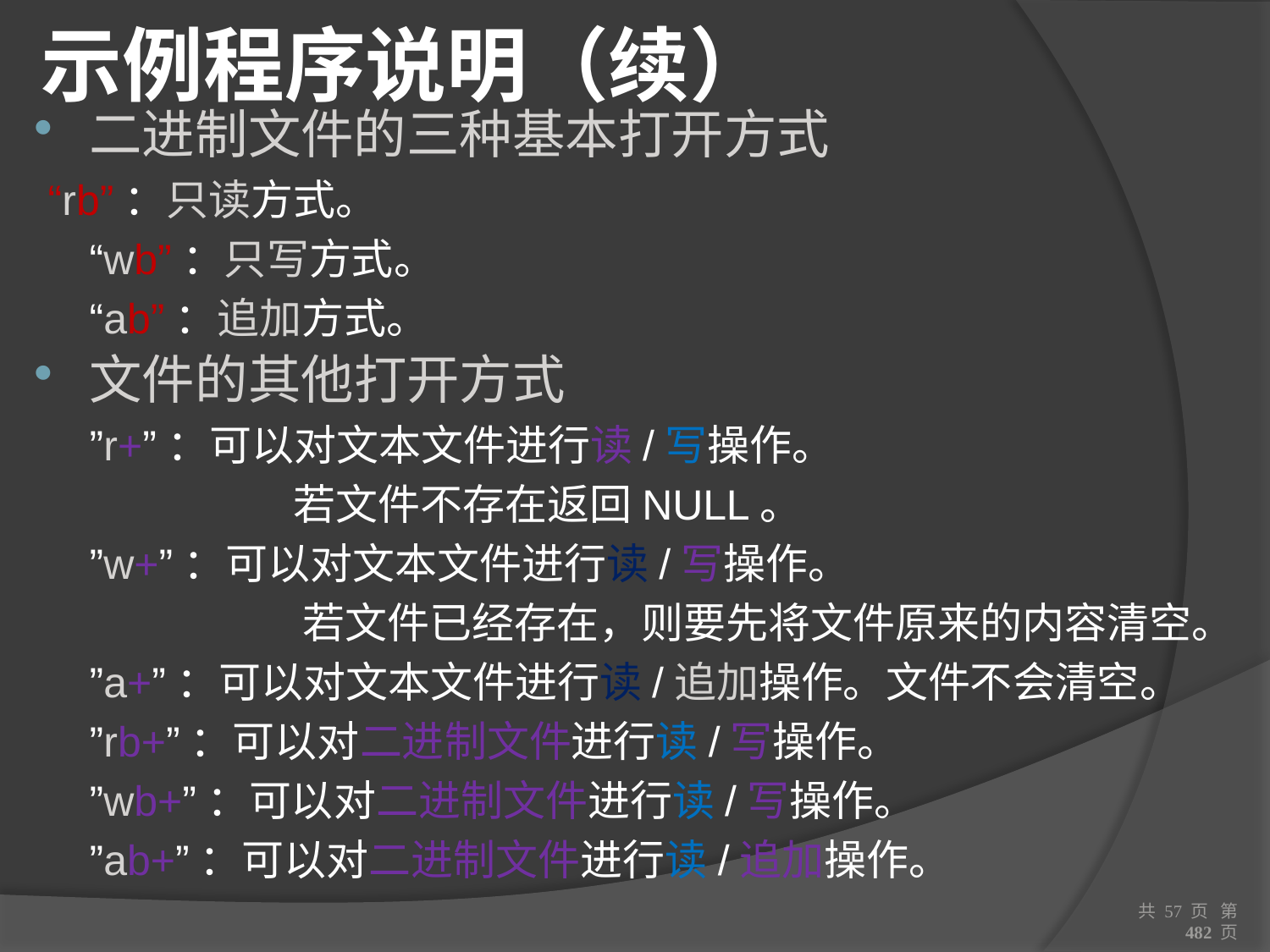

# 示例程序说明（续）
二进制文件的三种基本打开方式
 “rb”：只读方式。
	“wb”：只写方式。
	“ab”：追加方式。
文件的其他打开方式
	”r+”：可以对文本文件进行读/写操作。
		       若文件不存在返回NULL。
	”w+”：可以对文本文件进行读/写操作。
		        若文件已经存在，则要先将文件原来的内容清空。
	”a+”：可以对文本文件进行读/追加操作。文件不会清空。
	”rb+”：可以对二进制文件进行读/写操作。
	”wb+”：可以对二进制文件进行读/写操作。
	”ab+”：可以对二进制文件进行读/追加操作。
共 57 页   第 482 页